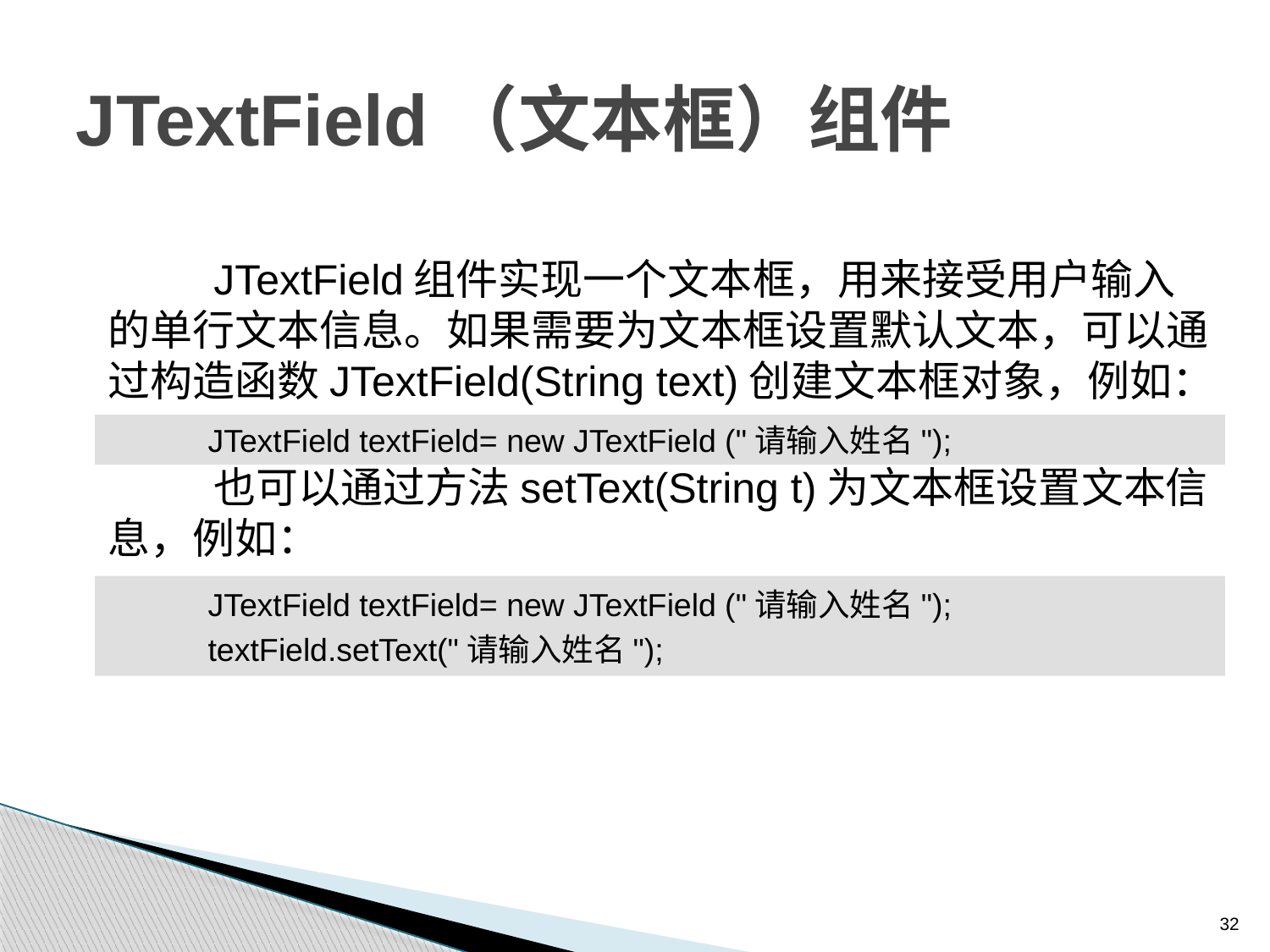

# JTextField（文本框）组件
JTextField组件实现一个文本框，用来接受用户输入的单行文本信息。如果需要为文本框设置默认文本，可以通过构造函数JTextField(String text)创建文本框对象，例如：

也可以通过方法setText(String t)为文本框设置文本信息，例如：

JTextField textField= new JTextField ("请输入姓名");
JTextField textField= new JTextField ("请输入姓名");
textField.setText("请输入姓名");
32